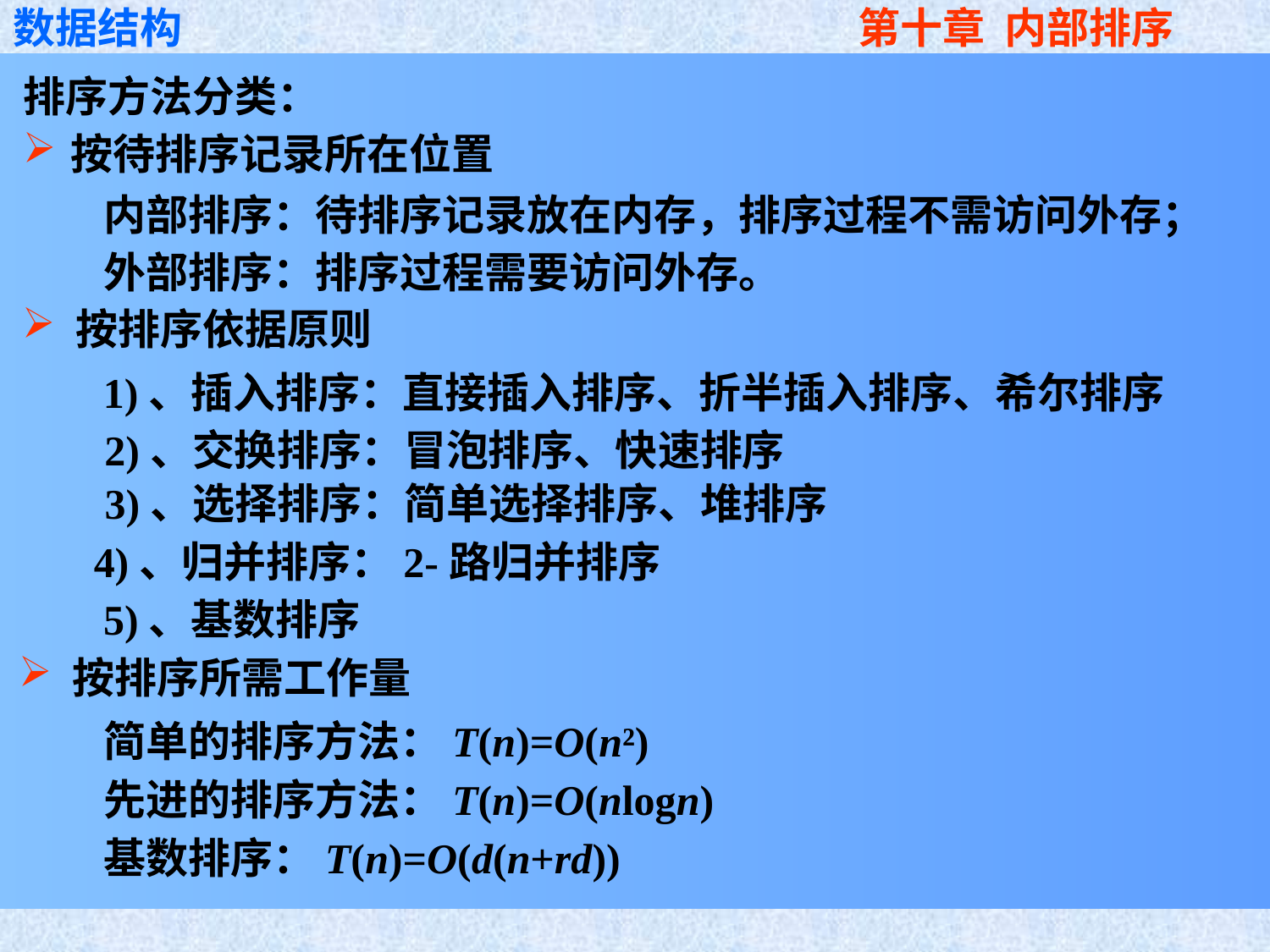

排序方法分类：
按待排序记录所在位置
 按排序依据原则
 按排序所需工作量
　    内部排序：待排序记录放在内存，排序过程不需访问外存；
　    外部排序：排序过程需要访问外存。
        1)、插入排序：直接插入排序、折半插入排序、希尔排序
        2)、交换排序：冒泡排序、快速排序
        3)、选择排序：简单选择排序、堆排序
        4)、归并排序：2-路归并排序
        5)、基数排序
        简单的排序方法：T(n)=O(n²)
        先进的排序方法：T(n)=O(nlogn)
        基数排序：T(n)=O(d(n+rd))